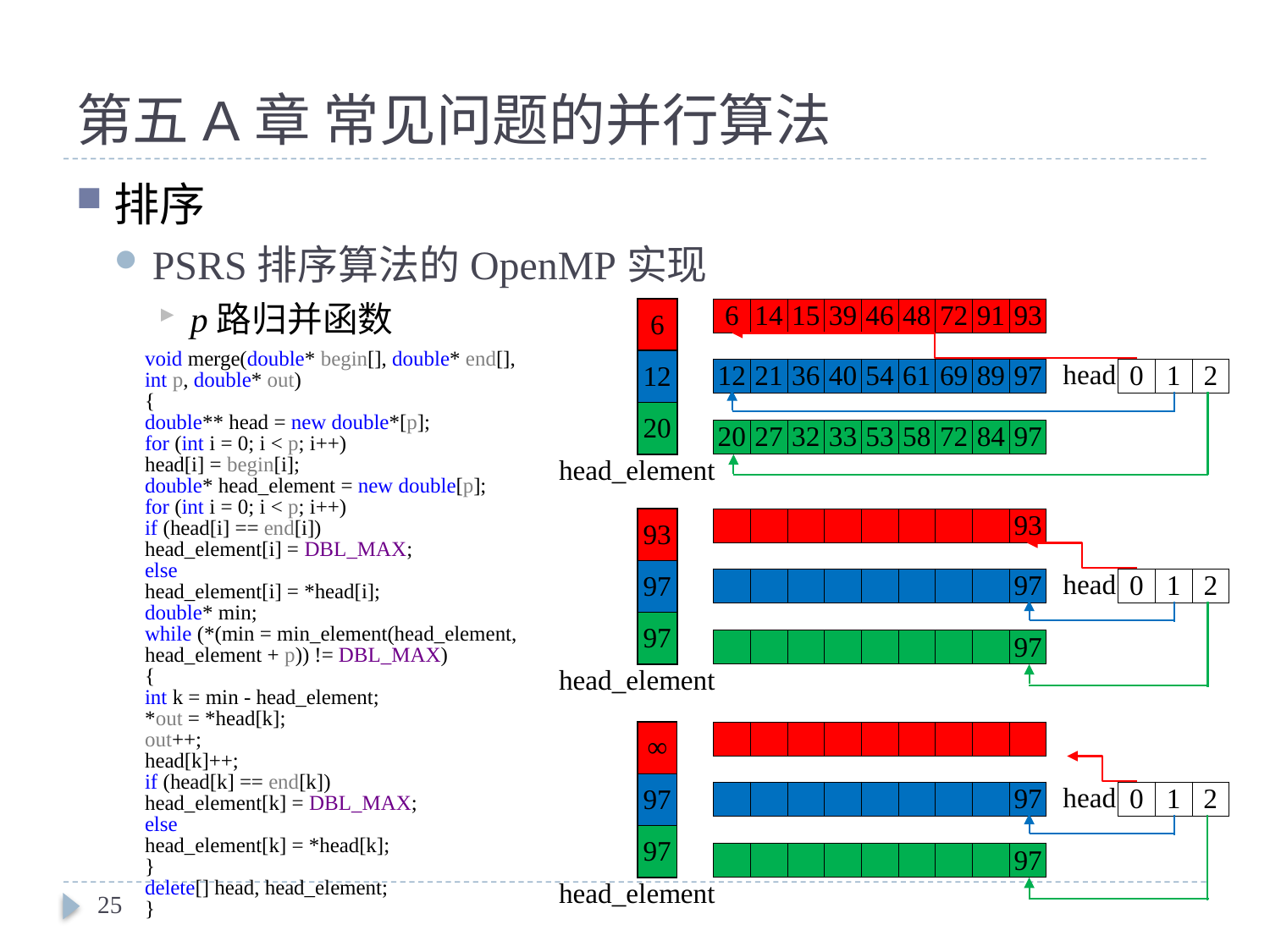

# 第五A章 常见问题的并行算法
排序
PSRS排序算法的OpenMP实现
p路归并函数
| 6 |
| --- |
| 12 |
| 20 |
| 6 | 14 | 15 | 39 | 46 | 48 | 72 | 91 | 93 |
| --- | --- | --- | --- | --- | --- | --- | --- | --- |
void merge(double* begin[], double* end[], int p, double* out)
{
double** head = new double*[p];
for (int i = 0; i < p; i++)
head[i] = begin[i];
double* head_element = new double[p];
for (int i = 0; i < p; i++)
if (head[i] == end[i])
head_element[i] = DBL_MAX;
else
head_element[i] = *head[i];
double* min;
while (*(min = min_element(head_element, head_element + p)) != DBL_MAX)
{
int k = min - head_element;
*out = *head[k];
out++;
head[k]++;
if (head[k] == end[k])
head_element[k] = DBL_MAX;
else
head_element[k] = *head[k];
}
delete[] head, head_element;
}
head
| 12 | 21 | 36 | 40 | 54 | 61 | 69 | 89 | 97 |
| --- | --- | --- | --- | --- | --- | --- | --- | --- |
| 0 | 1 | 2 |
| --- | --- | --- |
| 20 | 27 | 32 | 33 | 53 | 58 | 72 | 84 | 97 |
| --- | --- | --- | --- | --- | --- | --- | --- | --- |
head_element
| 93 |
| --- |
| 97 |
| 97 |
|  |  |  |  |  |  |  |  | 93 |
| --- | --- | --- | --- | --- | --- | --- | --- | --- |
head
|  |  |  |  |  |  |  |  | 97 |
| --- | --- | --- | --- | --- | --- | --- | --- | --- |
| 0 | 1 | 2 |
| --- | --- | --- |
|  |  |  |  |  |  |  |  | 97 |
| --- | --- | --- | --- | --- | --- | --- | --- | --- |
head_element
| ∞ |
| --- |
| 97 |
| 97 |
|  |  |  |  |  |  |  |  |  |
| --- | --- | --- | --- | --- | --- | --- | --- | --- |
head
|  |  |  |  |  |  |  |  | 97 |
| --- | --- | --- | --- | --- | --- | --- | --- | --- |
| 0 | 1 | 2 |
| --- | --- | --- |
|  |  |  |  |  |  |  |  | 97 |
| --- | --- | --- | --- | --- | --- | --- | --- | --- |
head_element
25